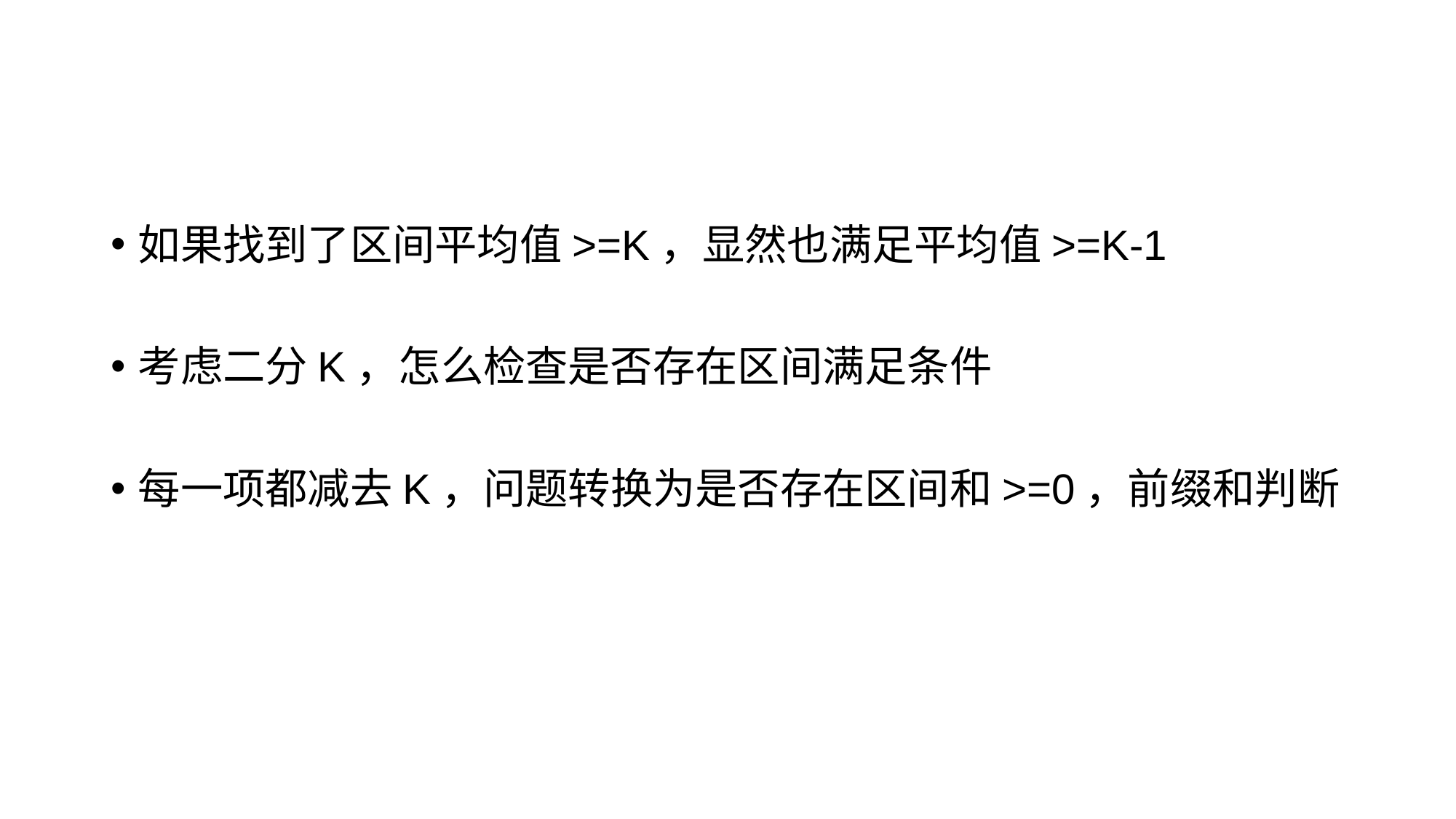

如果找到了区间平均值>=K，显然也满足平均值>=K-1

考虑二分K，怎么检查是否存在区间满足条件

每一项都减去K，问题转换为是否存在区间和>=0，前缀和判断